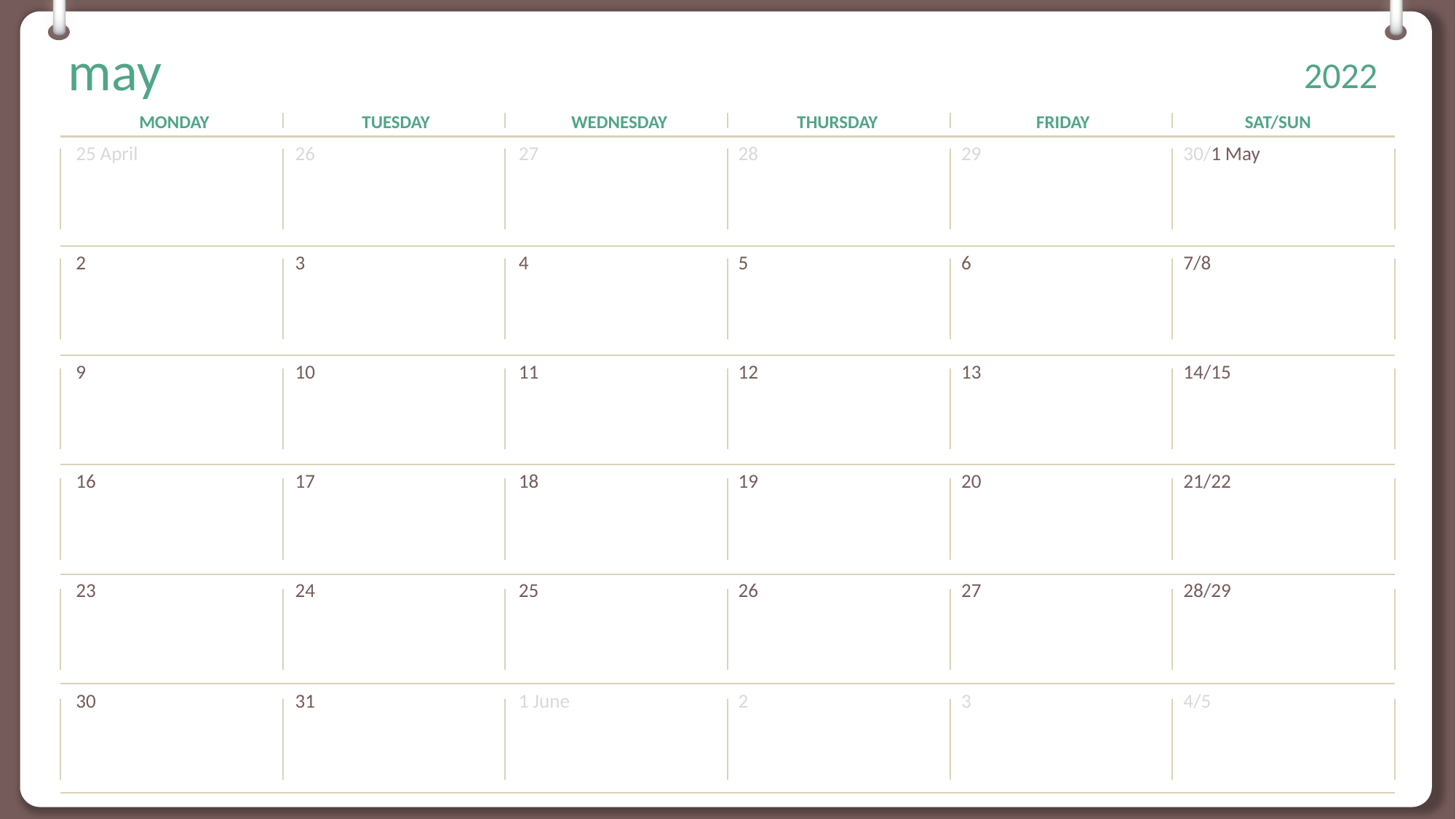

# may

投稿バックエンド完了
投稿フロントエンド完了
投稿バックエンドdo処理完了
リストバックエンド完了
リストフロントエンド完了

リストバックエンド
リストフロントエンド
修正バックエンド & フロントエンド完了

削除処理バック

書き込み作成・削除バック
お祝いリストblobをlazyに修正
お祝いリスト

お祝いリスト